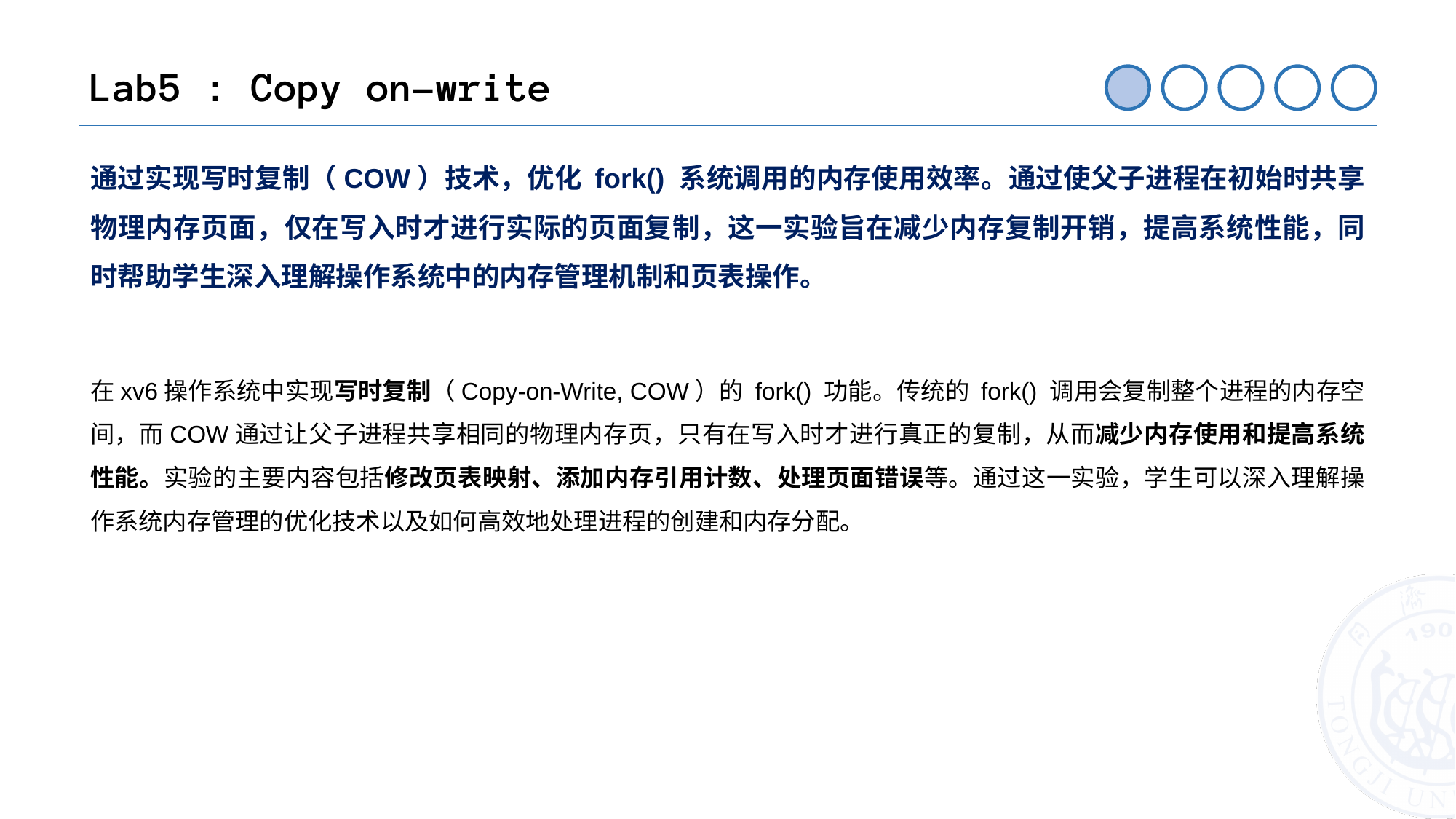

Lab5 : Copy on-write

通过实现写时复制（COW）技术，优化 fork() 系统调用的内存使用效率。通过使父子进程在初始时共享物理内存页面，仅在写入时才进行实际的页面复制，这一实验旨在减少内存复制开销，提高系统性能，同时帮助学生深入理解操作系统中的内存管理机制和页表操作。
在xv6操作系统中实现写时复制（Copy-on-Write, COW）的 fork() 功能。传统的 fork() 调用会复制整个进程的内存空间，而COW通过让父子进程共享相同的物理内存页，只有在写入时才进行真正的复制，从而减少内存使用和提高系统性能。实验的主要内容包括修改页表映射、添加内存引用计数、处理页面错误等。通过这一实验，学生可以深入理解操作系统内存管理的优化技术以及如何高效地处理进程的创建和内存分配。